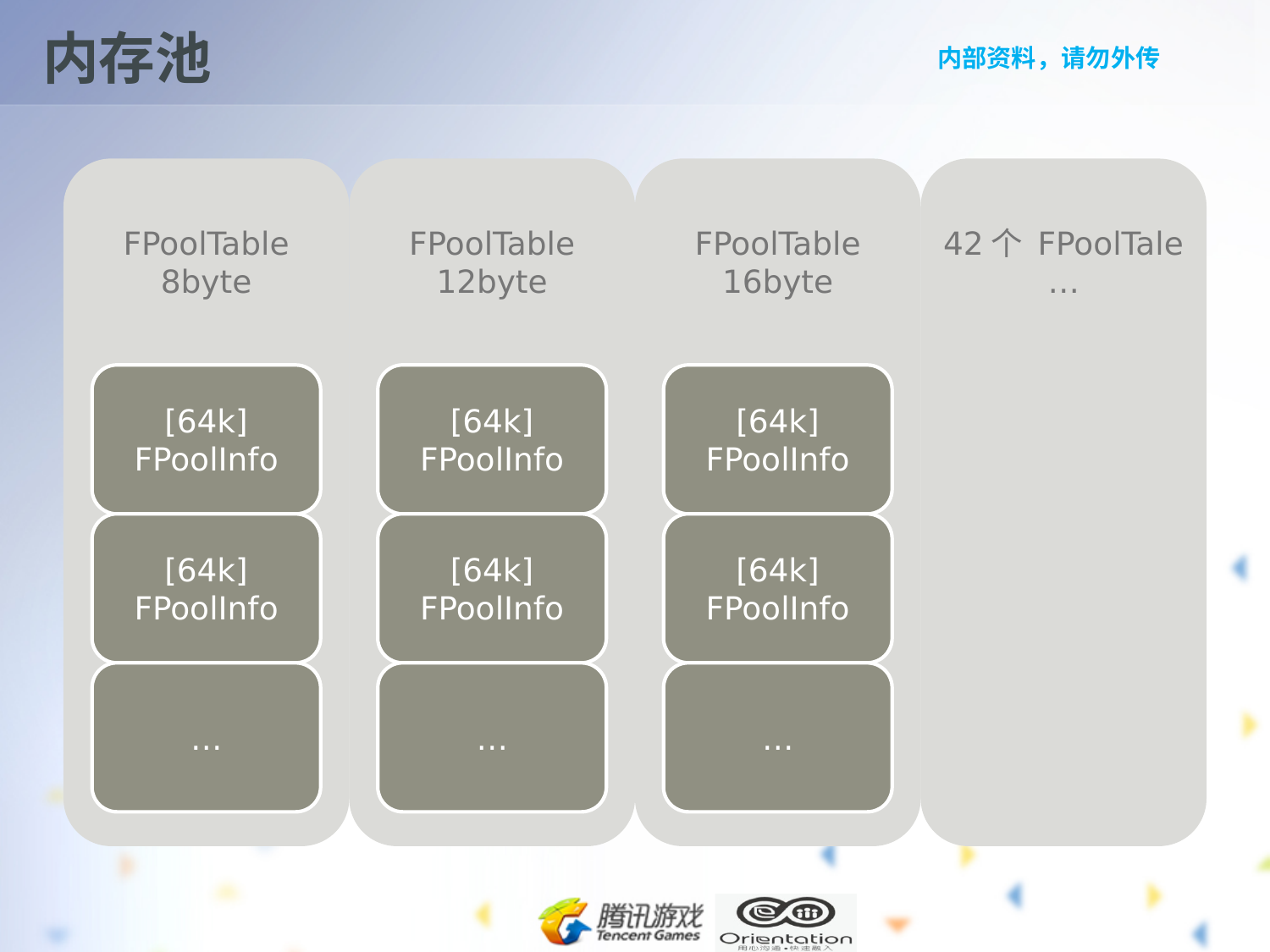

# 内存池
FPoolTable 8byte
[64k] FPoolInfo
[64k] FPoolInfo
FPoolTable 12byte
[64k] FPoolInfo
[64k] FPoolInfo
FPoolTable 16byte
[64k] FPoolInfo
[64k] FPoolInfo
42个 FPoolTale
…
…
…
…